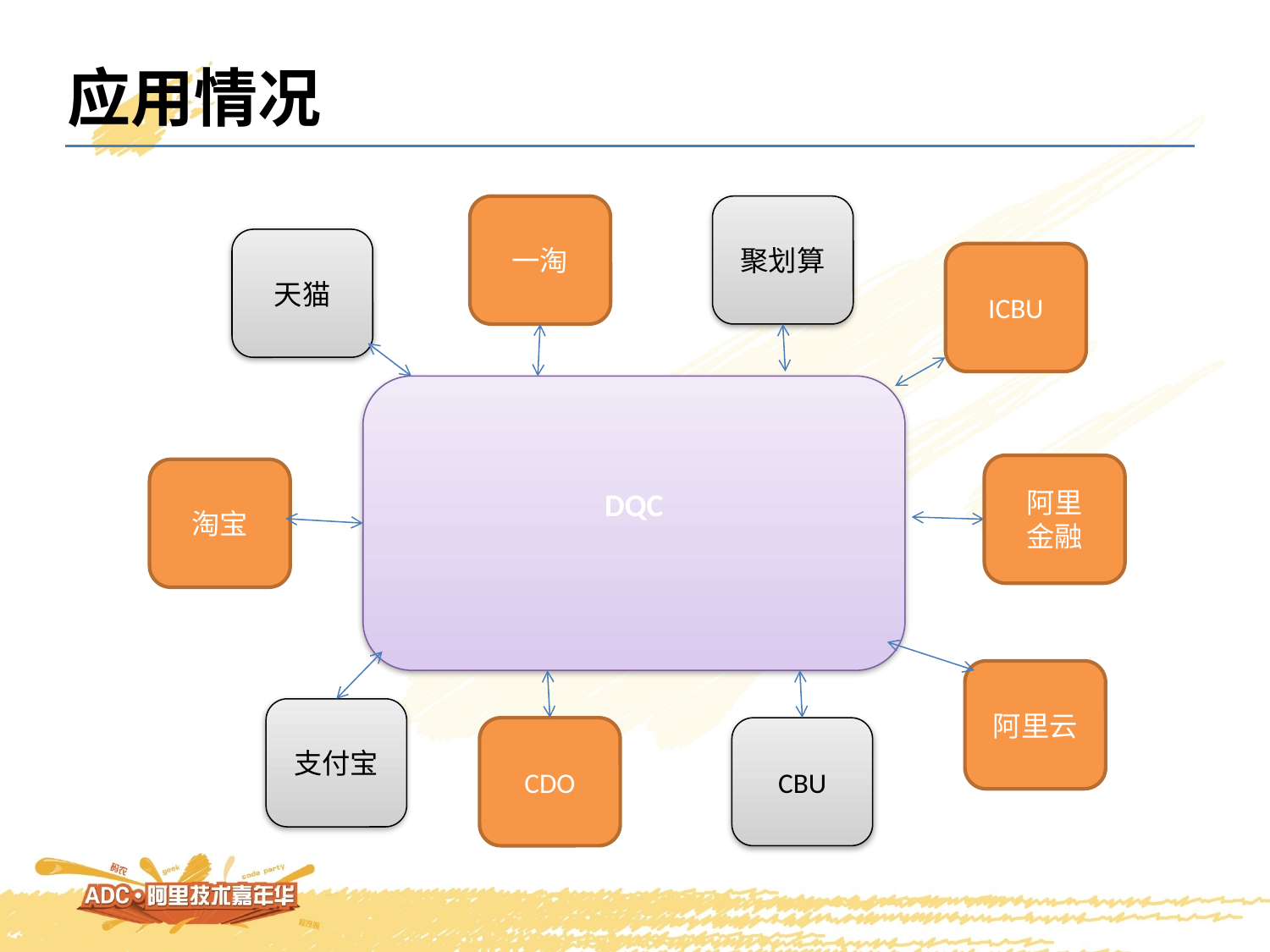

应用情况
一淘
聚划算

天猫
ICBU
DQC

阿里
金融
淘宝
阿里云
支付宝
CDO
CBU